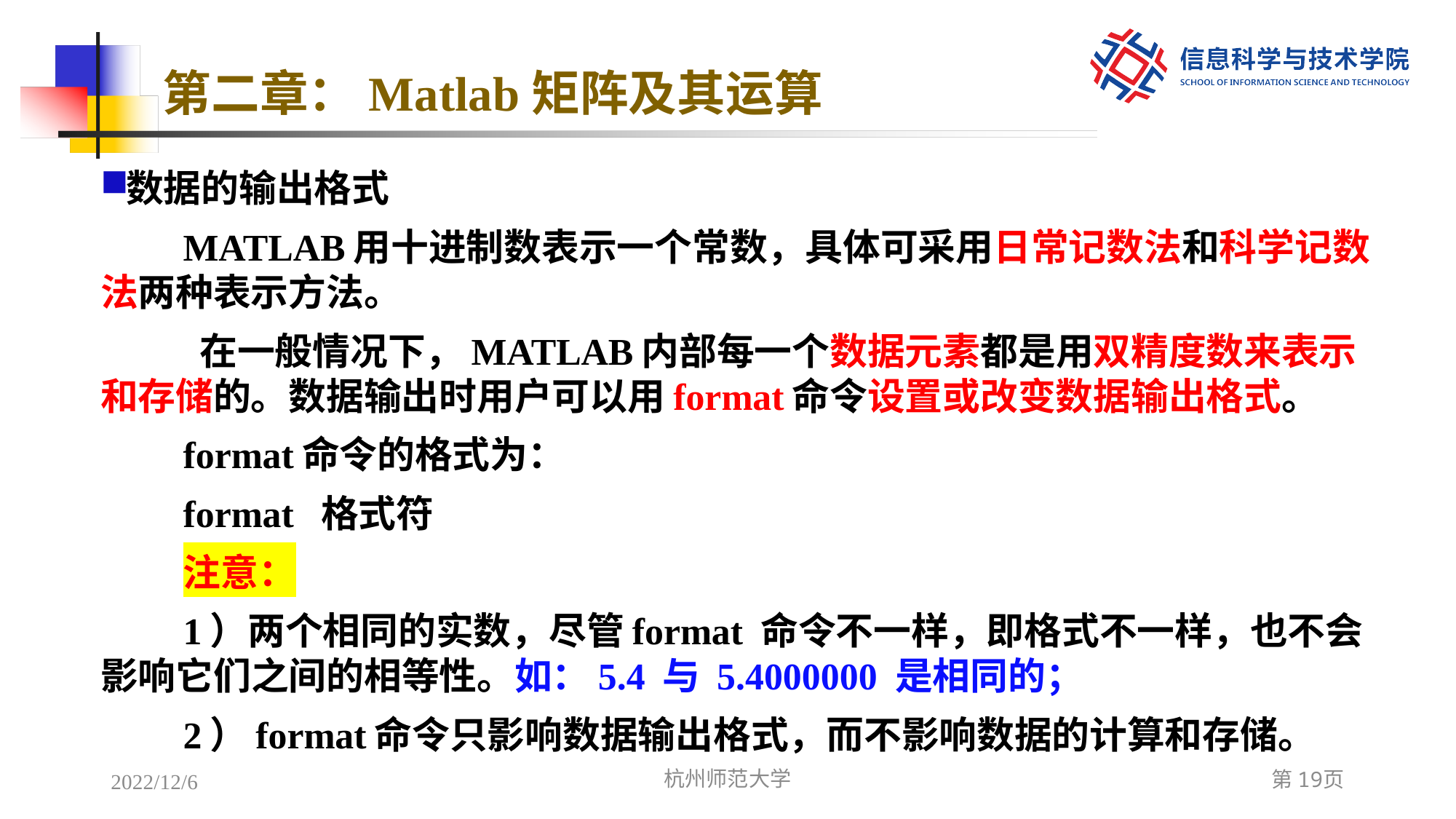

# 第二章：Matlab矩阵及其运算
数据的输出格式
MATLAB用十进制数表示一个常数，具体可采用日常记数法和科学记数法两种表示方法。
 在一般情况下，MATLAB内部每一个数据元素都是用双精度数来表示和存储的。数据输出时用户可以用format命令设置或改变数据输出格式。
format命令的格式为：
format  格式符
注意：
1）两个相同的实数，尽管format 命令不一样，即格式不一样，也不会影响它们之间的相等性。如：5.4 与 5.4000000 是相同的；
2）format命令只影响数据输出格式，而不影响数据的计算和存储。
2022/12/6
杭州师范大学
第19页